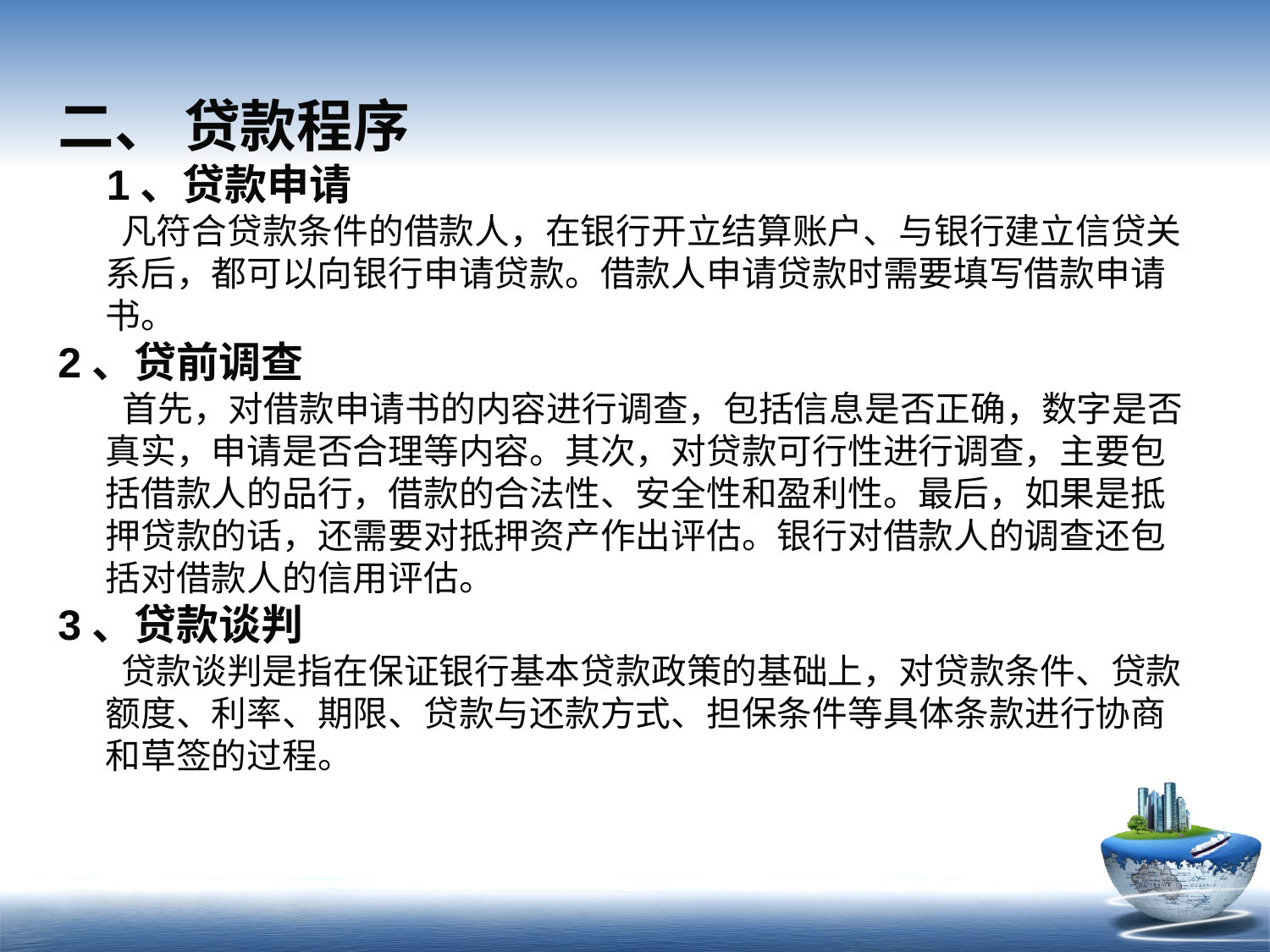

二、 贷款程序
     1、贷款申请
       凡符合贷款条件的借款人，在银行开立结算账户、与银行建立信贷关系后，都可以向银行申请贷款。借款人申请贷款时需要填写借款申请书。
2、贷前调查
       首先，对借款申请书的内容进行调查，包括信息是否正确，数字是否真实，申请是否合理等内容。其次，对贷款可行性进行调查，主要包括借款人的品行，借款的合法性、安全性和盈利性。最后，如果是抵押贷款的话，还需要对抵押资产作出评估。银行对借款人的调查还包括对借款人的信用评估。
3、贷款谈判
       贷款谈判是指在保证银行基本贷款政策的基础上，对贷款条件、贷款额度、利率、期限、贷款与还款方式、担保条件等具体条款进行协商和草签的过程。